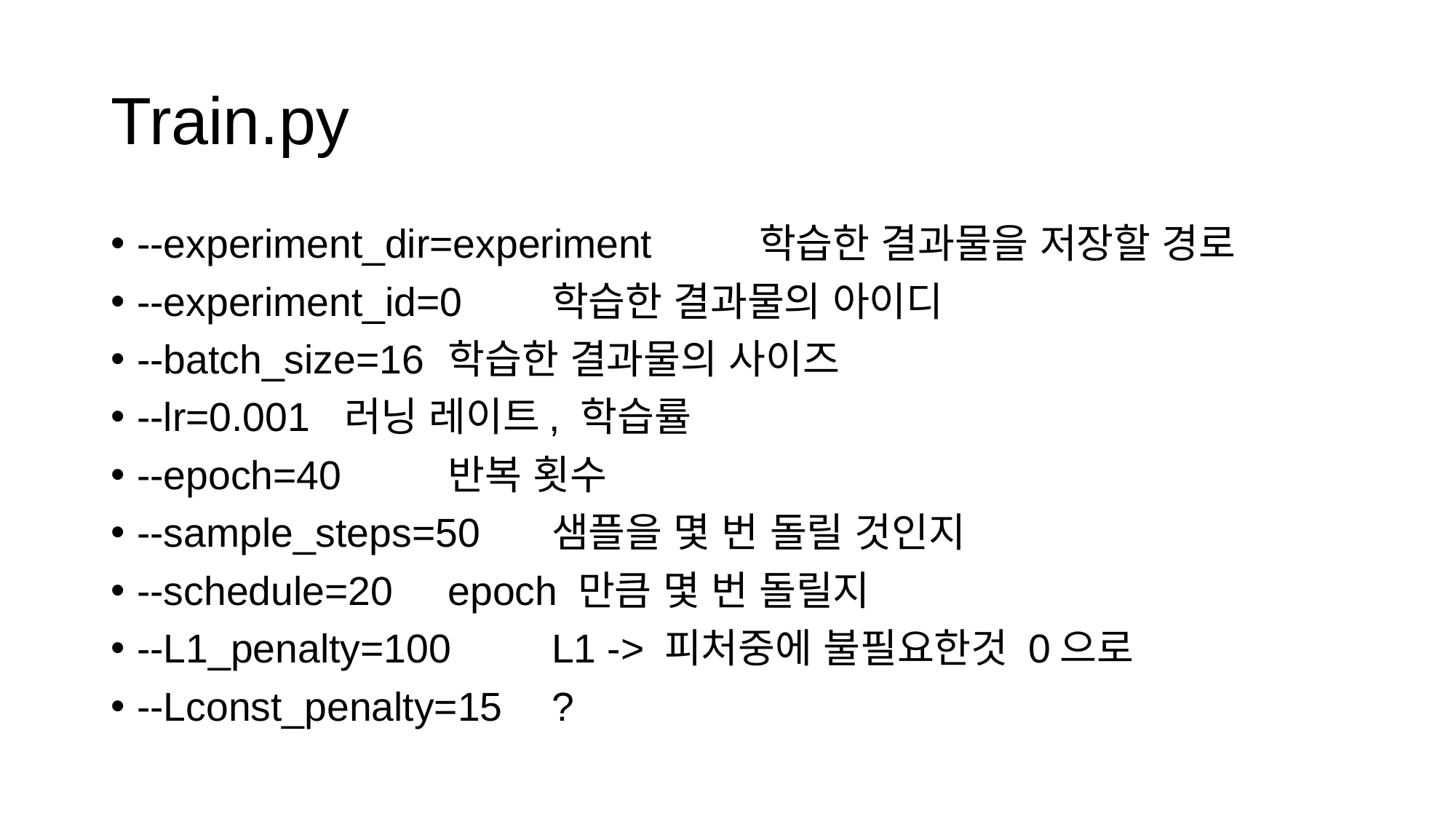

# Train.py
--experiment_dir=experiment 	학습한 결과물을 저장할 경로
--experiment_id=0 			학습한 결과물의 아이디
--batch_size=16 			학습한 결과물의 사이즈
--lr=0.001 				러닝 레이트, 학습률
--epoch=40 				반복 횟수
--sample_steps=50 			샘플을 몇 번 돌릴 것인지
--schedule=20 				epoch 만큼 몇 번 돌릴지
--L1_penalty=100 			L1 -> 피처중에 불필요한것 0으로
--Lconst_penalty=15			?